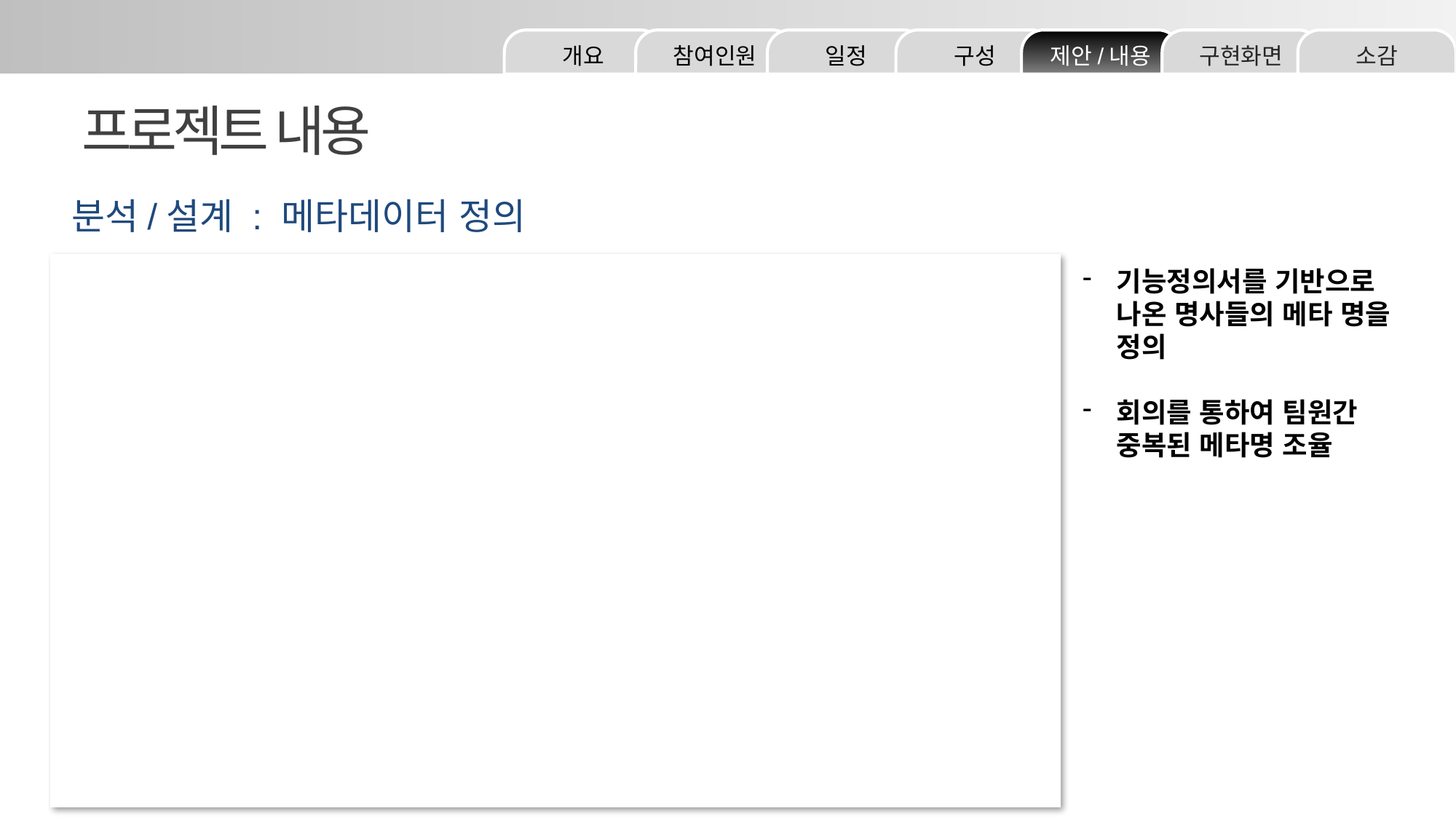

소감
구현화면
제안/내용
구성
일정
참여인원
개요

프로젝트 내용
분석/설계 : 메타데이터 정의

기능정의서를 기반으로 나온 명사들의 메타 명을 정의

회의를 통하여 팀원간 중복된 메타명 조율